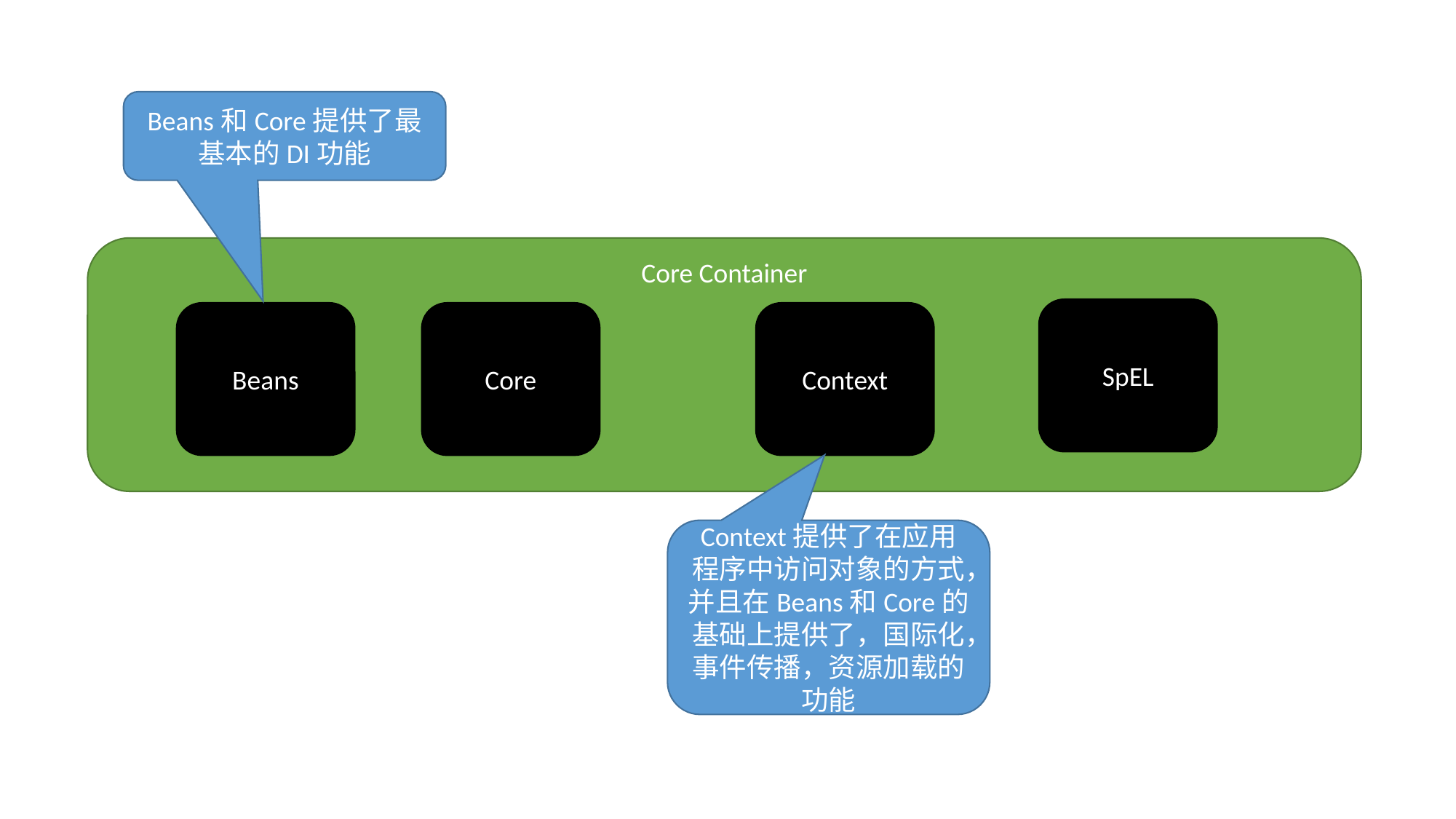

Beans和Core提供了最基本的DI功能
Core Container
SpEL
Beans
Core
Context
Context提供了在应用程序中访问对象的方式，并且在Beans和Core的基础上提供了，国际化，事件传播，资源加载的功能